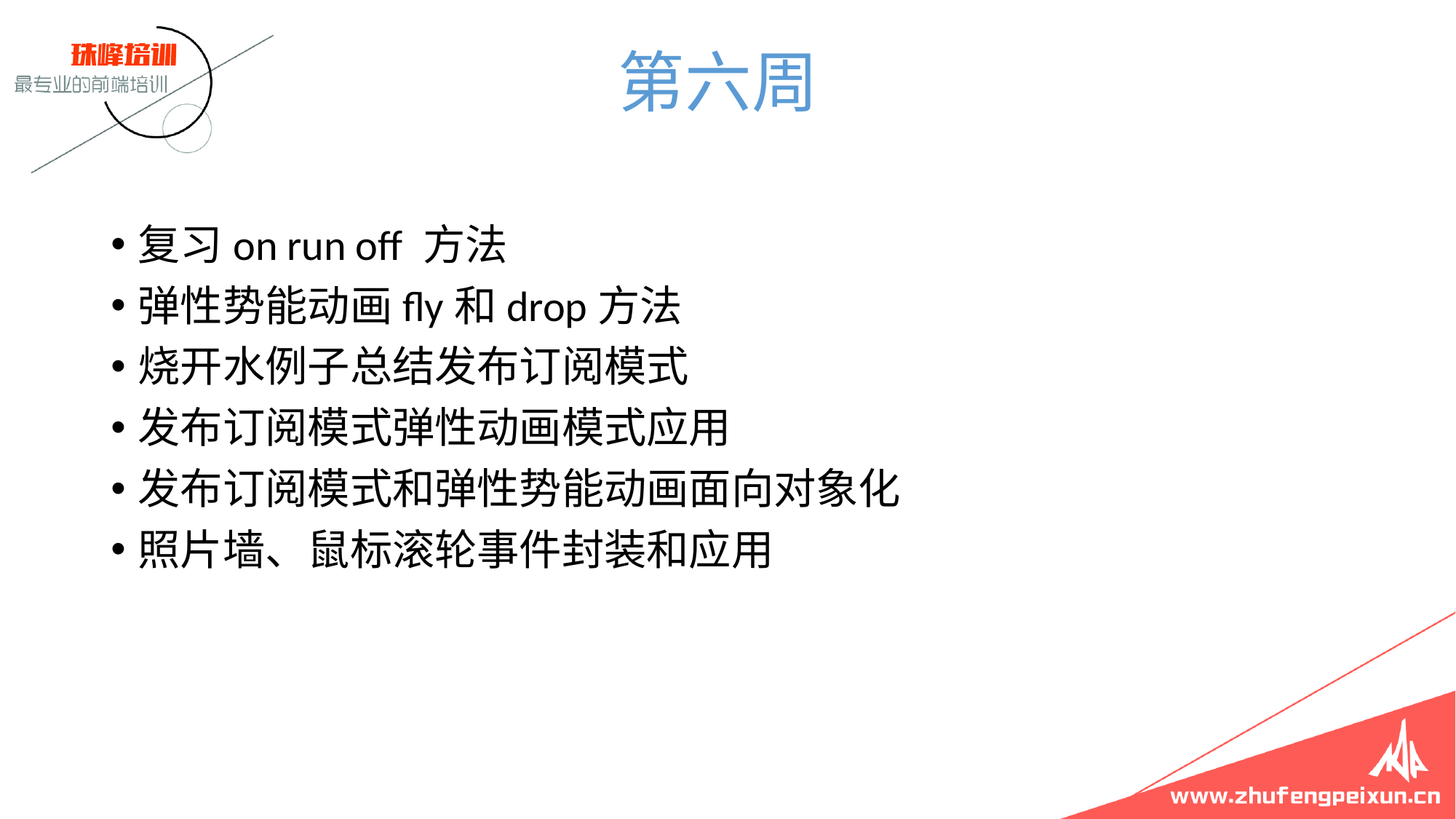

# 第六周
复习on run off 方法
弹性势能动画fly和drop方法
烧开水例子总结发布订阅模式
发布订阅模式弹性动画模式应用
发布订阅模式和弹性势能动画面向对象化
照片墙、鼠标滚轮事件封装和应用